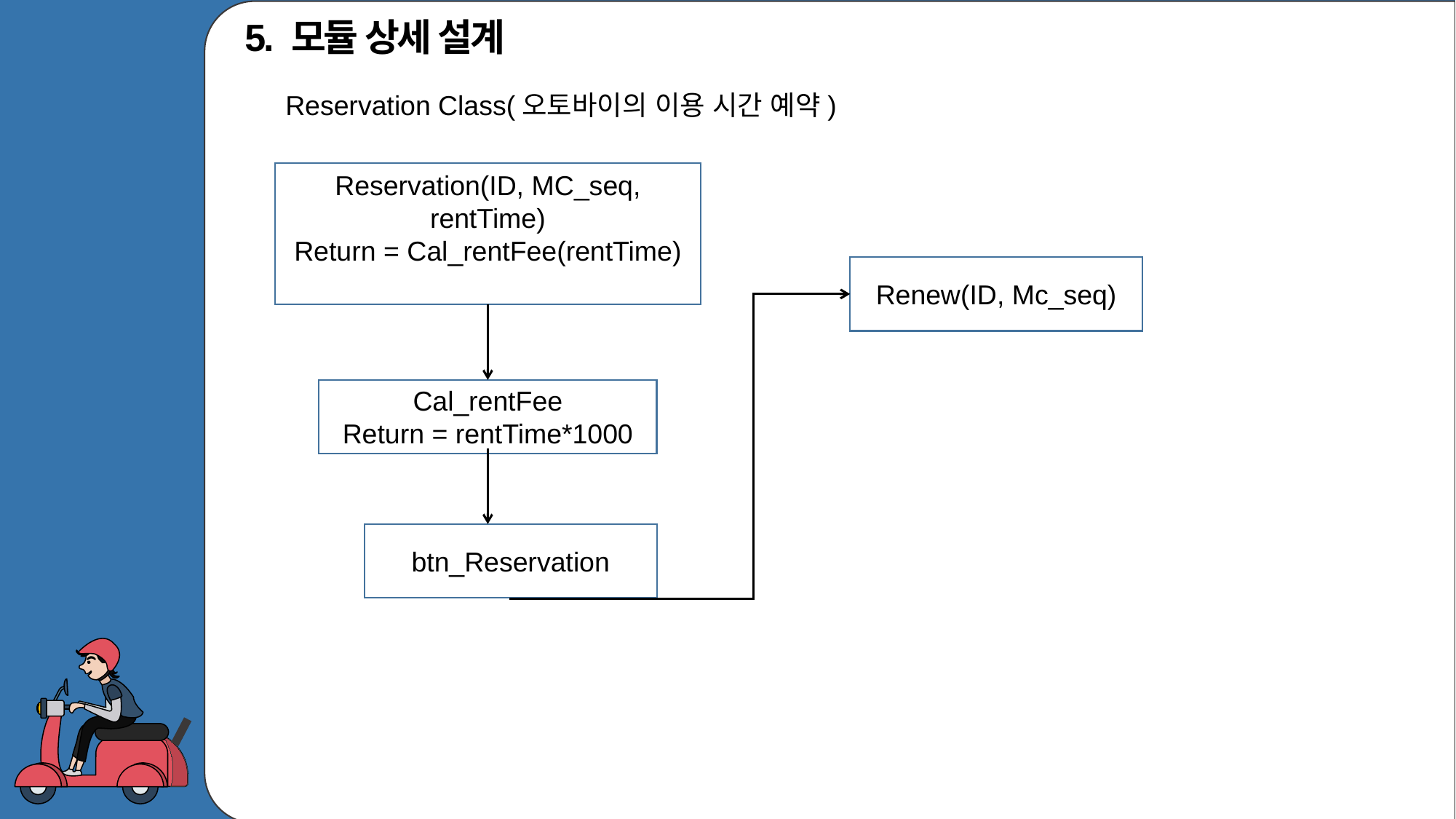

5. 모듈 상세 설계
Reservation Class(오토바이의 이용 시간 예약)
Reservation(ID, MC_seq, rentTime)
Return = Cal_rentFee(rentTime)

Renew(ID, Mc_seq)
Cal_rentFee
Return = rentTime*1000
btn_Reservation